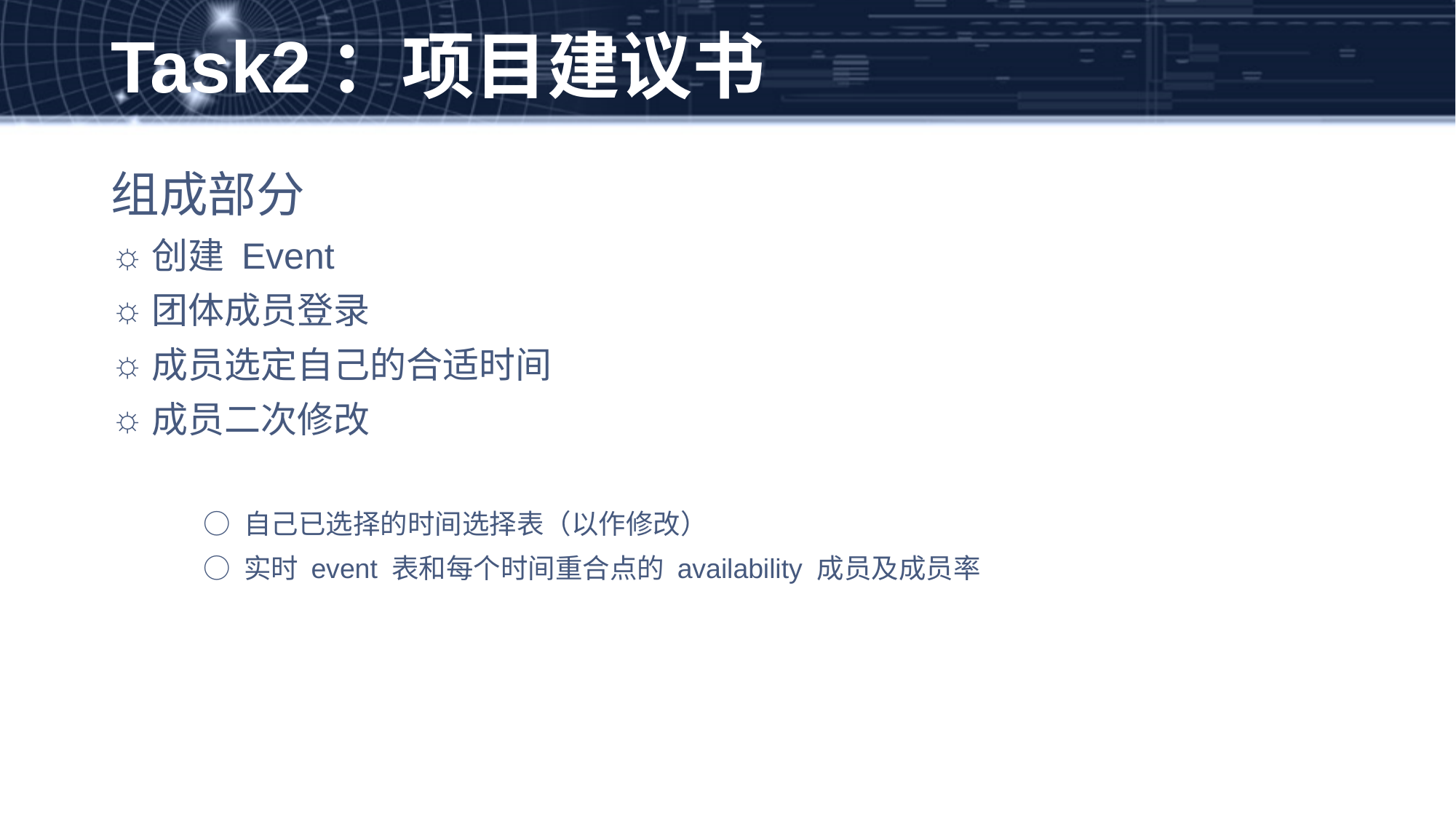

# Task2：项目建议书
组成部分
创建 Event
团体成员登录
成员选定自己的合适时间
成员二次修改

               ○ 自己已选择的时间选择表（以作修改）
               ○ 实时 event 表和每个时间重合点的 availability 成员及成员率